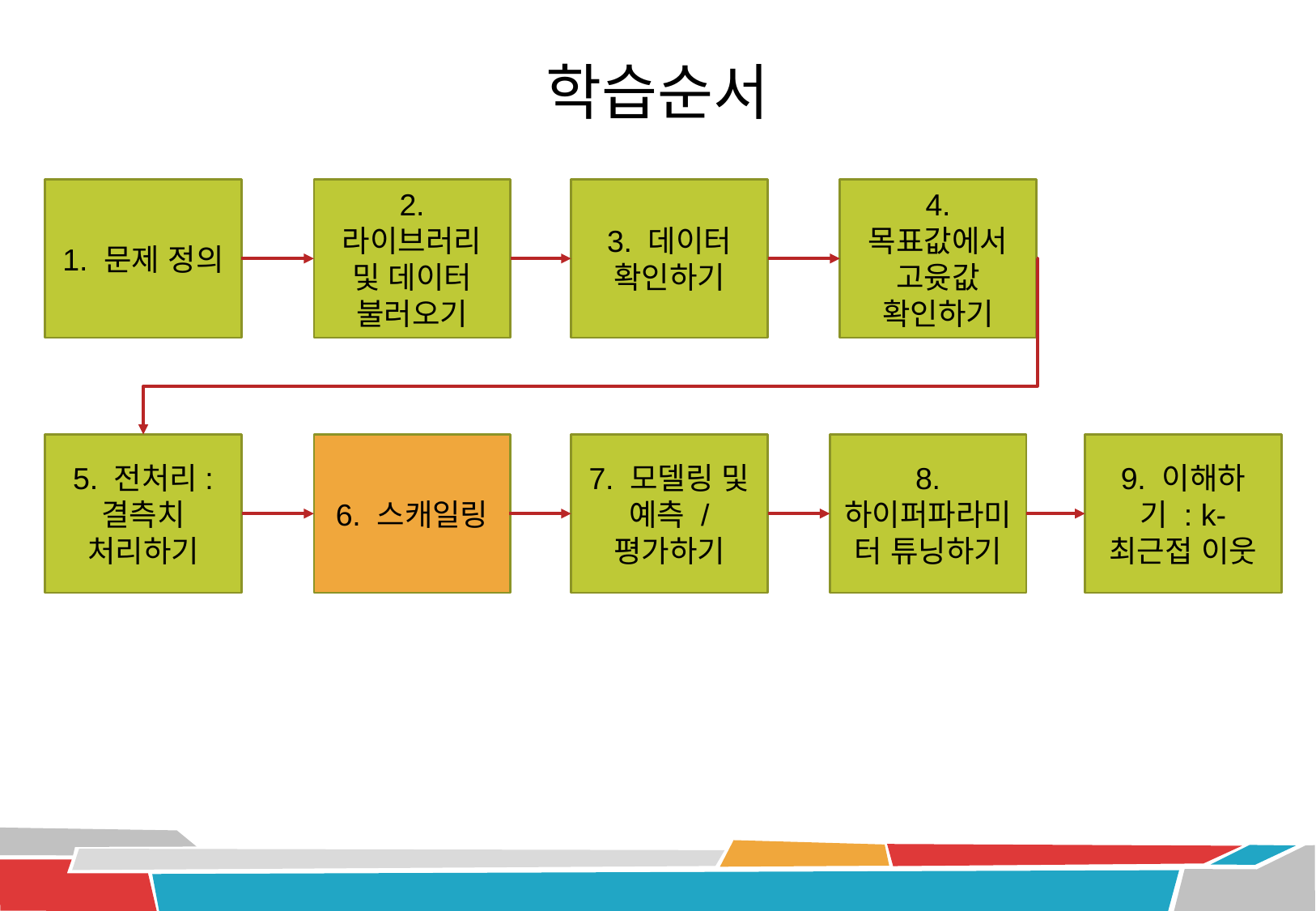

# 학습순서
1. 문제 정의
2. 라이브러리 및 데이터 불러오기
3. 데이터 확인하기
4. 목표값에서 고윳값 확인하기
5. 전처리: 결측치 처리하기
6. 스캐일링
7. 모델링 및 예측 / 평가하기
8. 하이퍼파라미터 튜닝하기
9. 이해하기 : k- 최근접 이웃